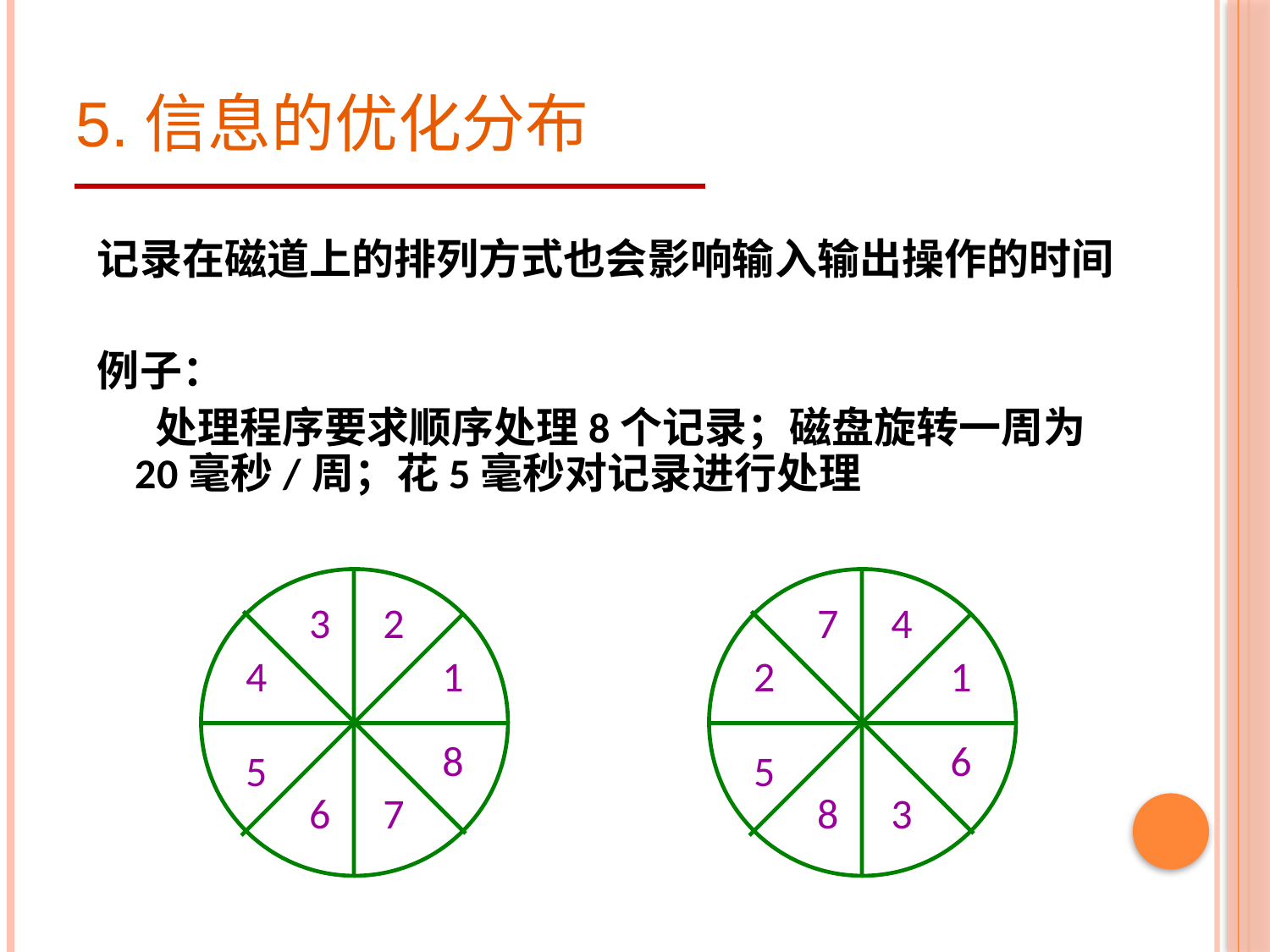

# 5.信息的优化分布
记录在磁道上的排列方式也会影响输入输出操作的时间

例子：
     处理程序要求顺序处理8个记录；磁盘旋转一周为20毫秒/周；花5毫秒对记录进行处理

3
2
4
1
8
5
6
7

7
4
2
1
6
5
8
3